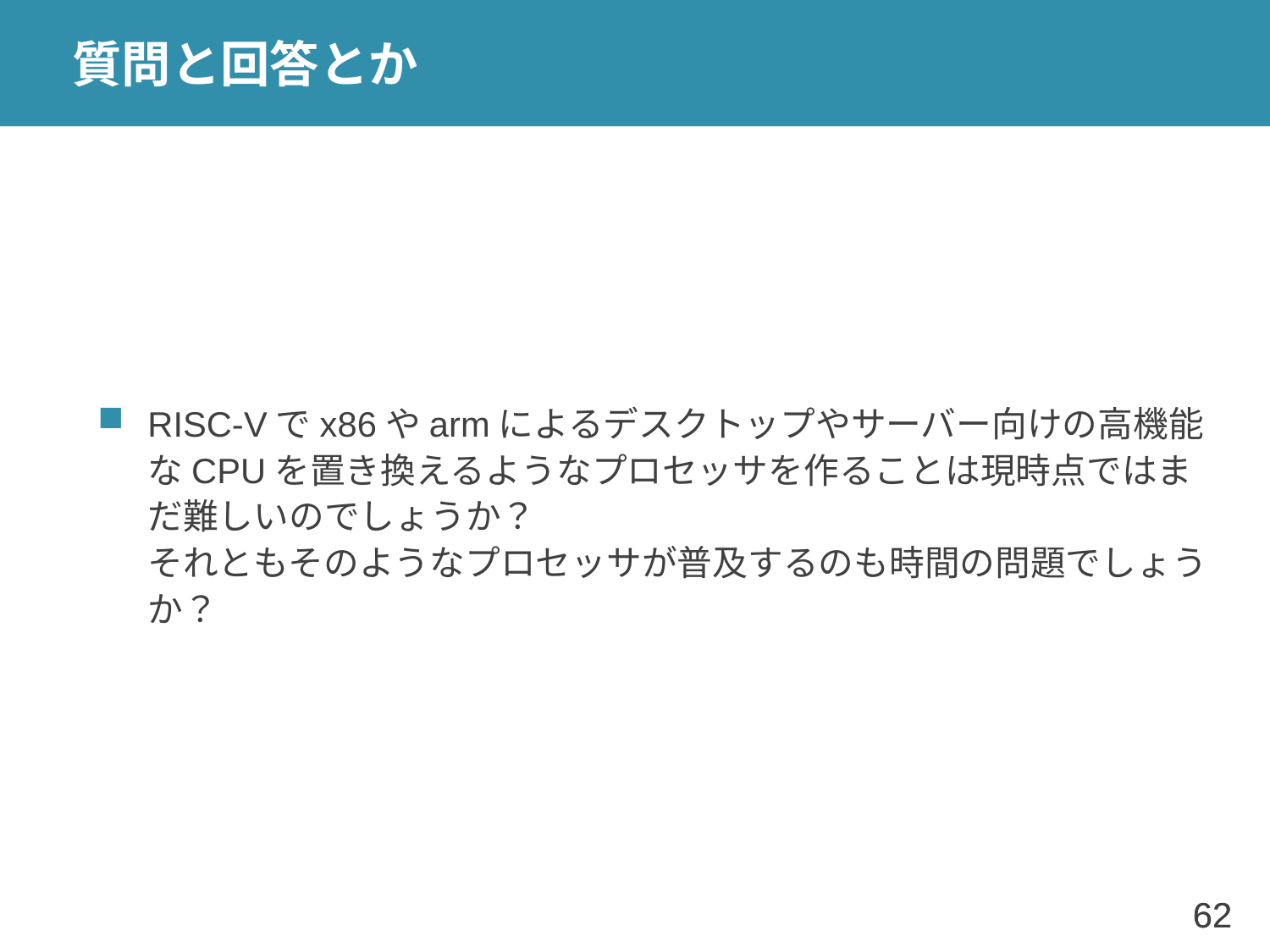

# 質問と回答とか
RISC-Vでx86やarmによるデスクトップやサーバー向けの高機能なCPUを置き換えるようなプロセッサを作ることは現時点ではまだ難しいのでしょうか？
それともそのようなプロセッサが普及するのも時間の問題でしょうか？